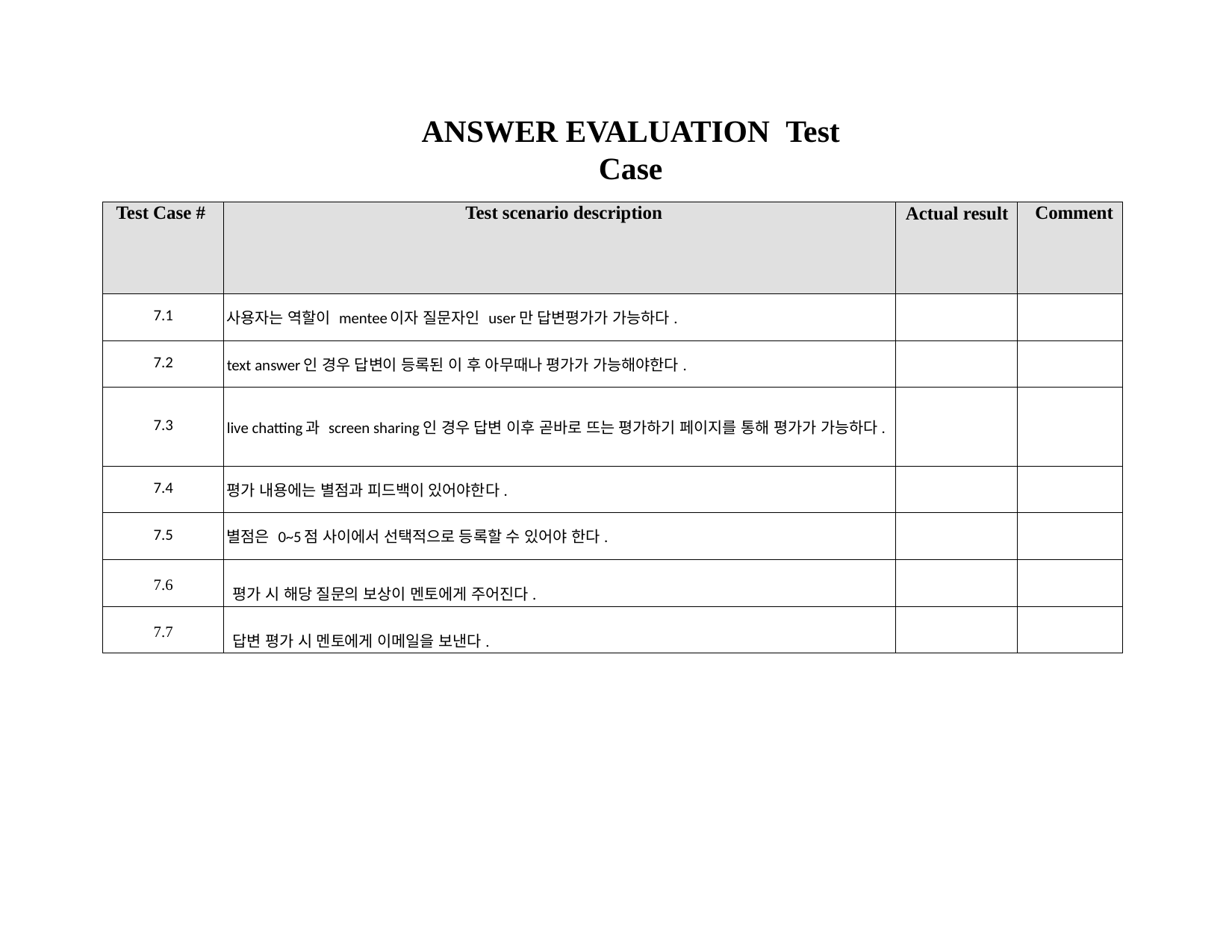

# ANSWER EVALUATION  Test Case
| Test Case # | Test scenario description | Actual result | Comment |
| --- | --- | --- | --- |
| 7.1 | 사용자는 역할이 mentee이자 질문자인 user만 답변평가가 가능하다. |  |  |
| 7.2 | text answer인 경우 답변이 등록된 이 후 아무때나 평가가 가능해야한다. |  |  |
| 7.3 | live chatting과 screen sharing인 경우 답변 이후 곧바로 뜨는 평가하기 페이지를 통해 평가가 가능하다. |  |  |
| 7.4 | 평가 내용에는 별점과 피드백이 있어야한다. |  |  |
| 7.5 | 별점은 0~5점 사이에서 선택적으로 등록할 수 있어야 한다. |  |  |
| 7.6 | 평가 시 해당 질문의 보상이 멘토에게 주어진다. |  |  |
| 7.7 | 답변 평가 시 멘토에게 이메일을 보낸다. |  |  |